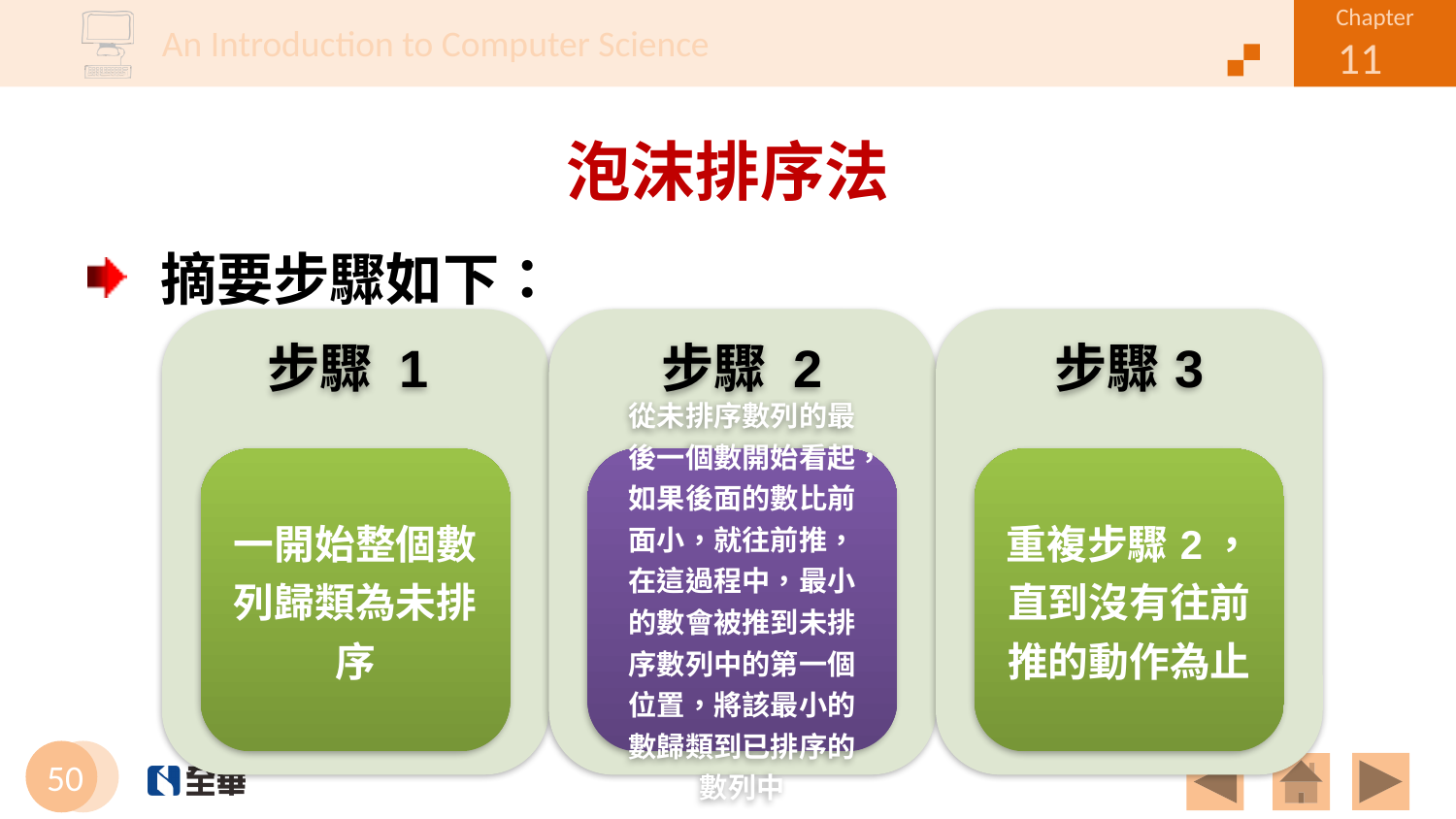

# 泡沫排序法
摘要步驟如下：
步驟 1
一開始整個數列歸類為未排序
步驟 2
從未排序數列的最後一個數開始看起，如果後面的數比前面小，就往前推，在這過程中，最小的數會被推到未排序數列中的第一個位置，將該最小的數歸類到已排序的數列中
步驟3
重複步驟2，直到沒有往前推的動作為止